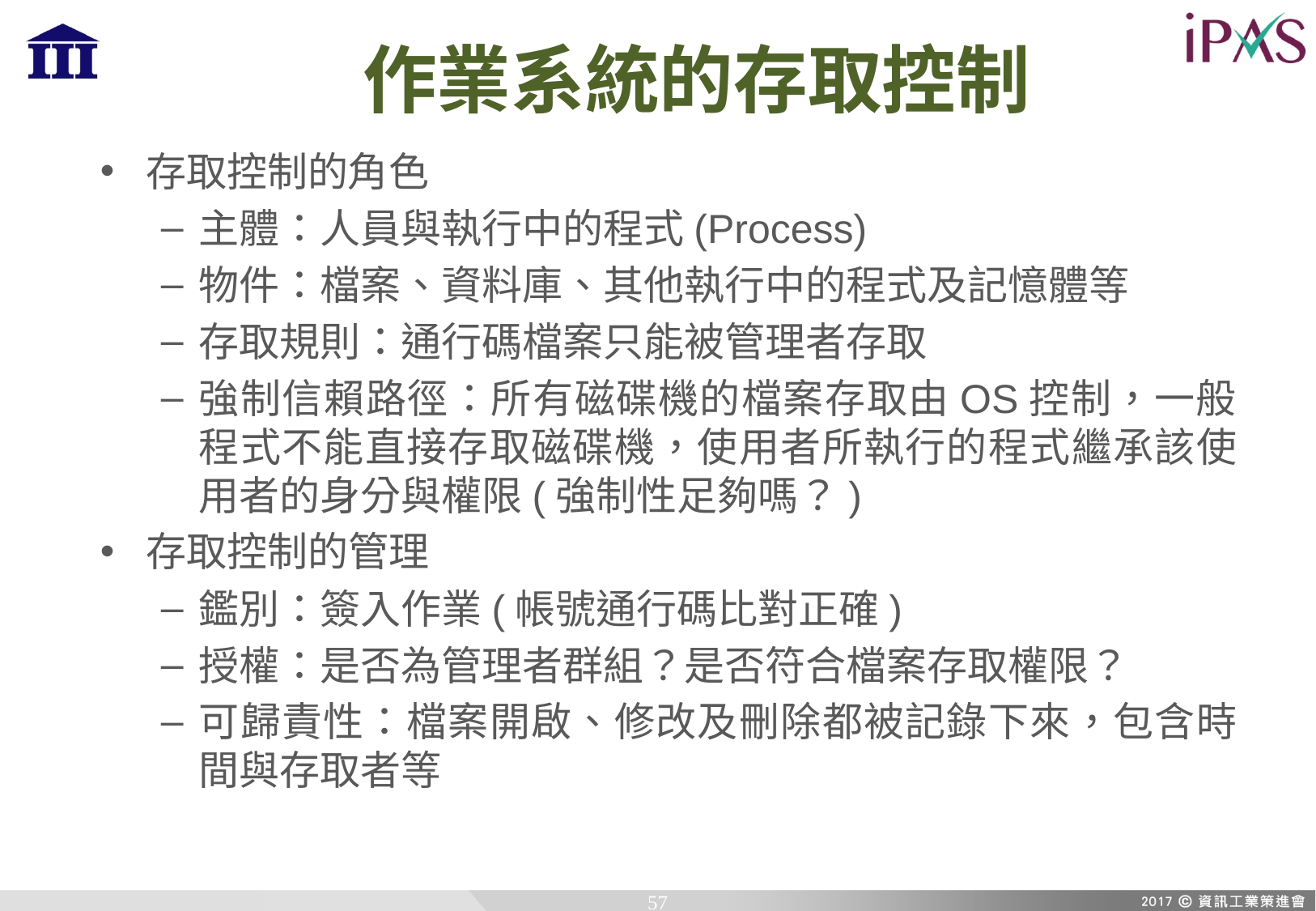

# 作業系統的存取控制
存取控制的角色
主體：人員與執行中的程式(Process)
物件：檔案、資料庫、其他執行中的程式及記憶體等
存取規則：通行碼檔案只能被管理者存取
強制信賴路徑：所有磁碟機的檔案存取由OS控制，一般程式不能直接存取磁碟機，使用者所執行的程式繼承該使用者的身分與權限(強制性足夠嗎？)
存取控制的管理
鑑別：簽入作業(帳號通行碼比對正確)
授權：是否為管理者群組？是否符合檔案存取權限？
可歸責性：檔案開啟、修改及刪除都被記錄下來，包含時間與存取者等
57